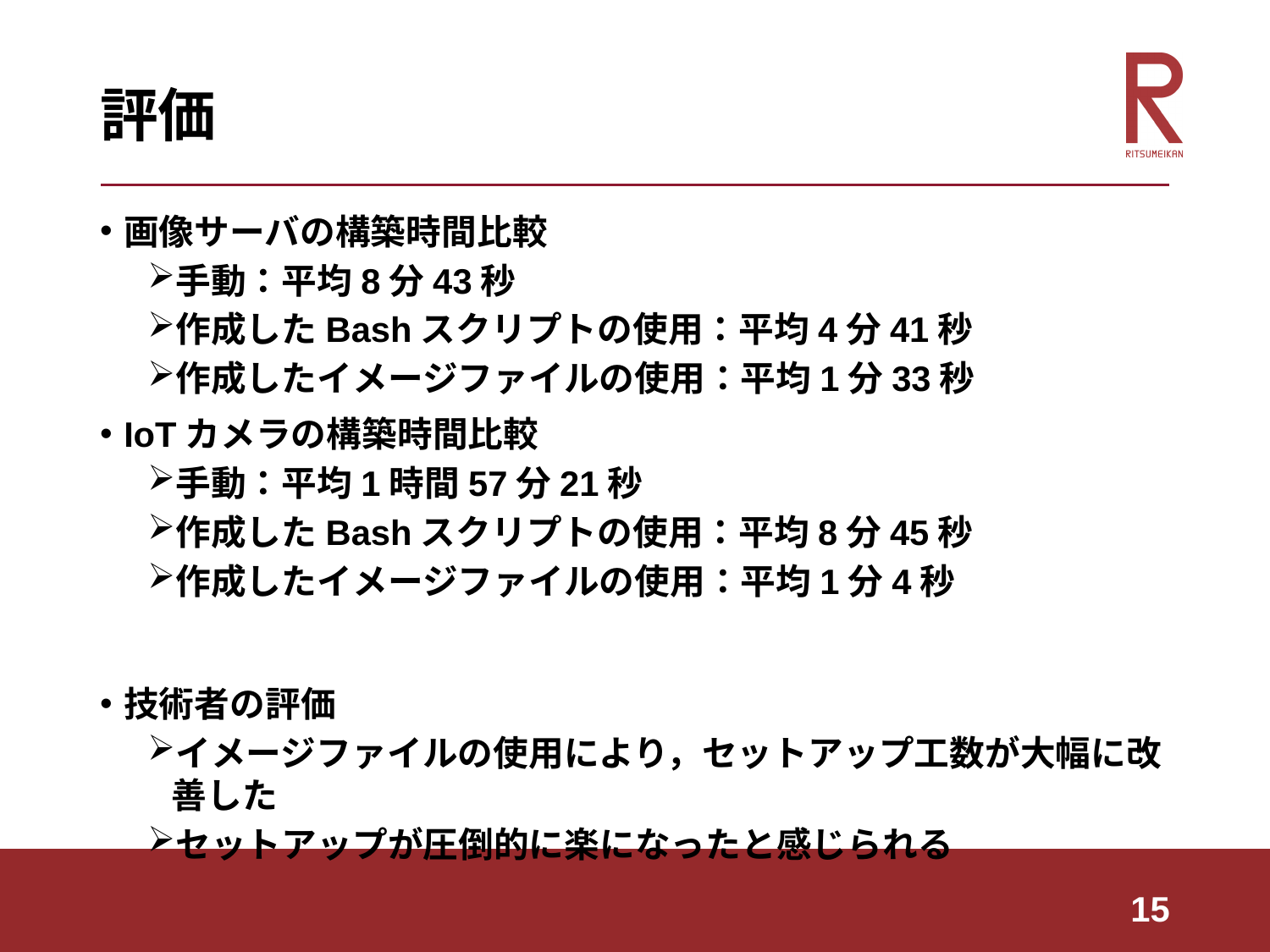

# 評価
画像サーバの構築時間比較
手動：平均8分43秒
作成したBashスクリプトの使用：平均4分41秒
作成したイメージファイルの使用：平均1分33秒
IoTカメラの構築時間比較
手動：平均1時間57分21秒
作成したBashスクリプトの使用：平均8分45秒
作成したイメージファイルの使用：平均1分4秒

技術者の評価
イメージファイルの使用により，セットアップ工数が大幅に改善した
セットアップが圧倒的に楽になったと感じられる

15